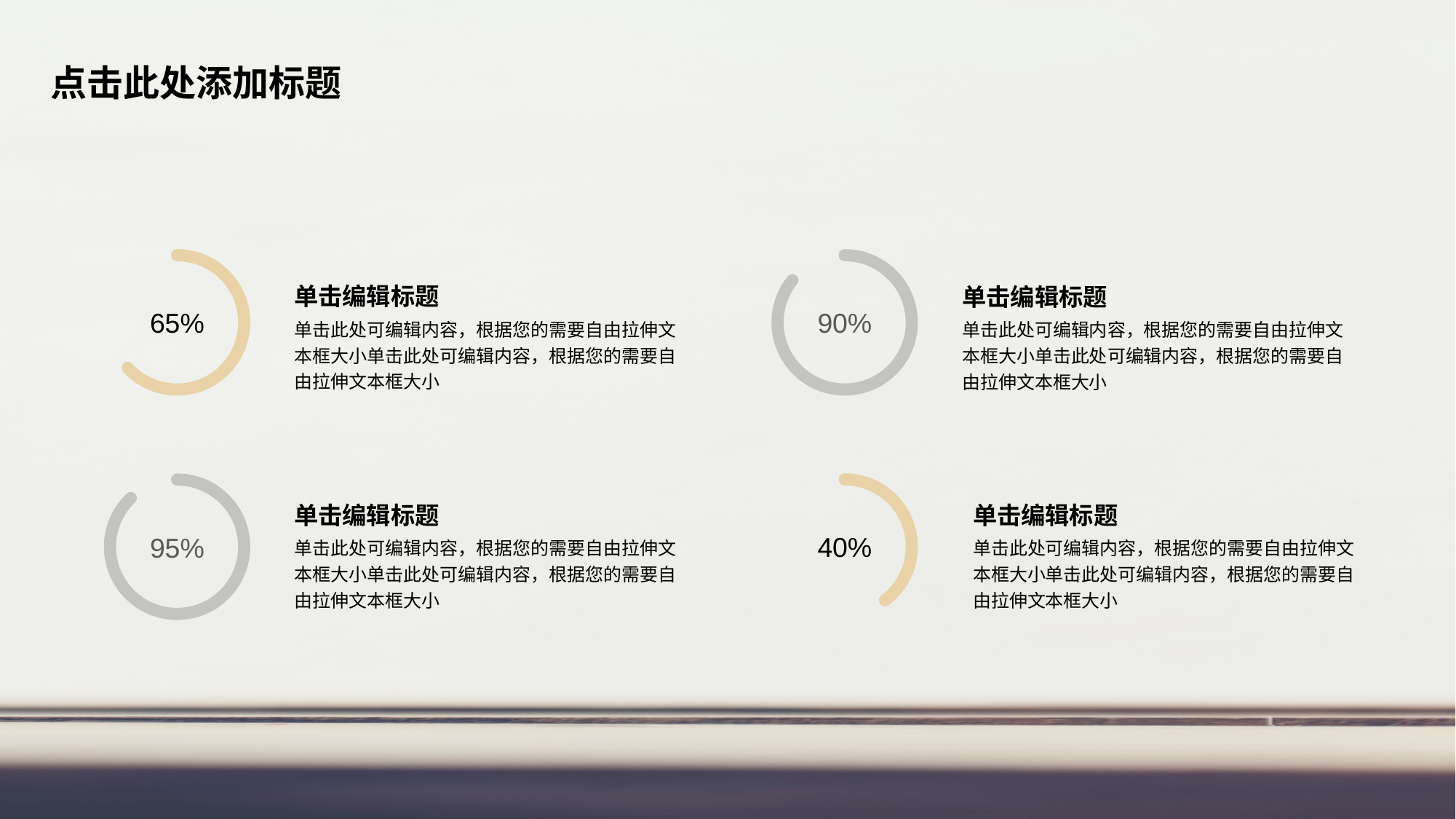

点击此处添加标题

65%
90%
单击编辑标题
单击编辑标题
单击此处可编辑内容，根据您的需要自由拉伸文本框大小单击此处可编辑内容，根据您的需要自由拉伸文本框大小

单击此处可编辑内容，根据您的需要自由拉伸文本框大小单击此处可编辑内容，根据您的需要自由拉伸文本框大小

40%
95%
单击编辑标题
单击编辑标题
单击此处可编辑内容，根据您的需要自由拉伸文本框大小单击此处可编辑内容，根据您的需要自由拉伸文本框大小

单击此处可编辑内容，根据您的需要自由拉伸文本框大小单击此处可编辑内容，根据您的需要自由拉伸文本框大小